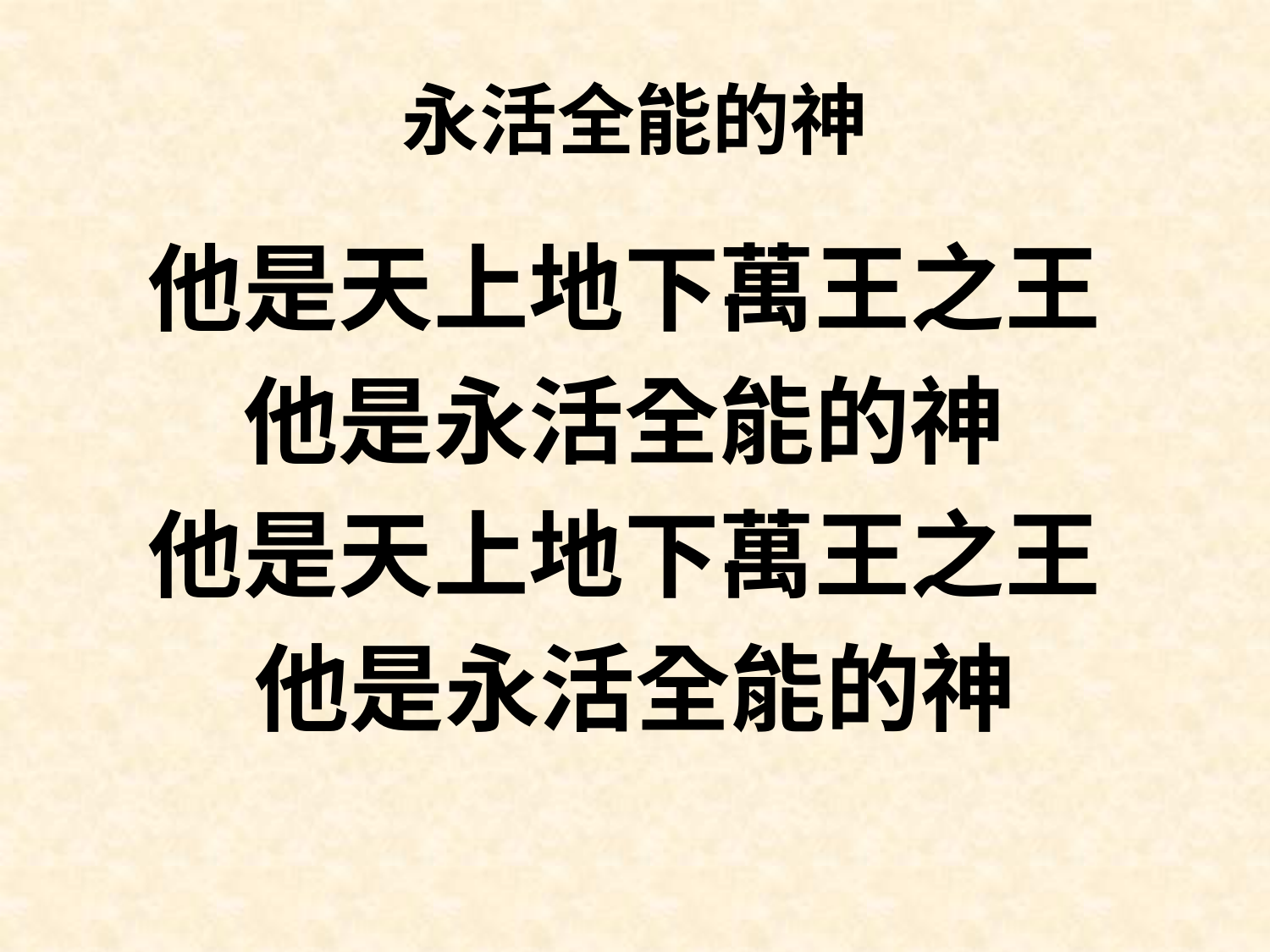

# 永活全能的神
他是天上地下萬王之王
他是永活全能的神
他是天上地下萬王之王
他是永活全能的神